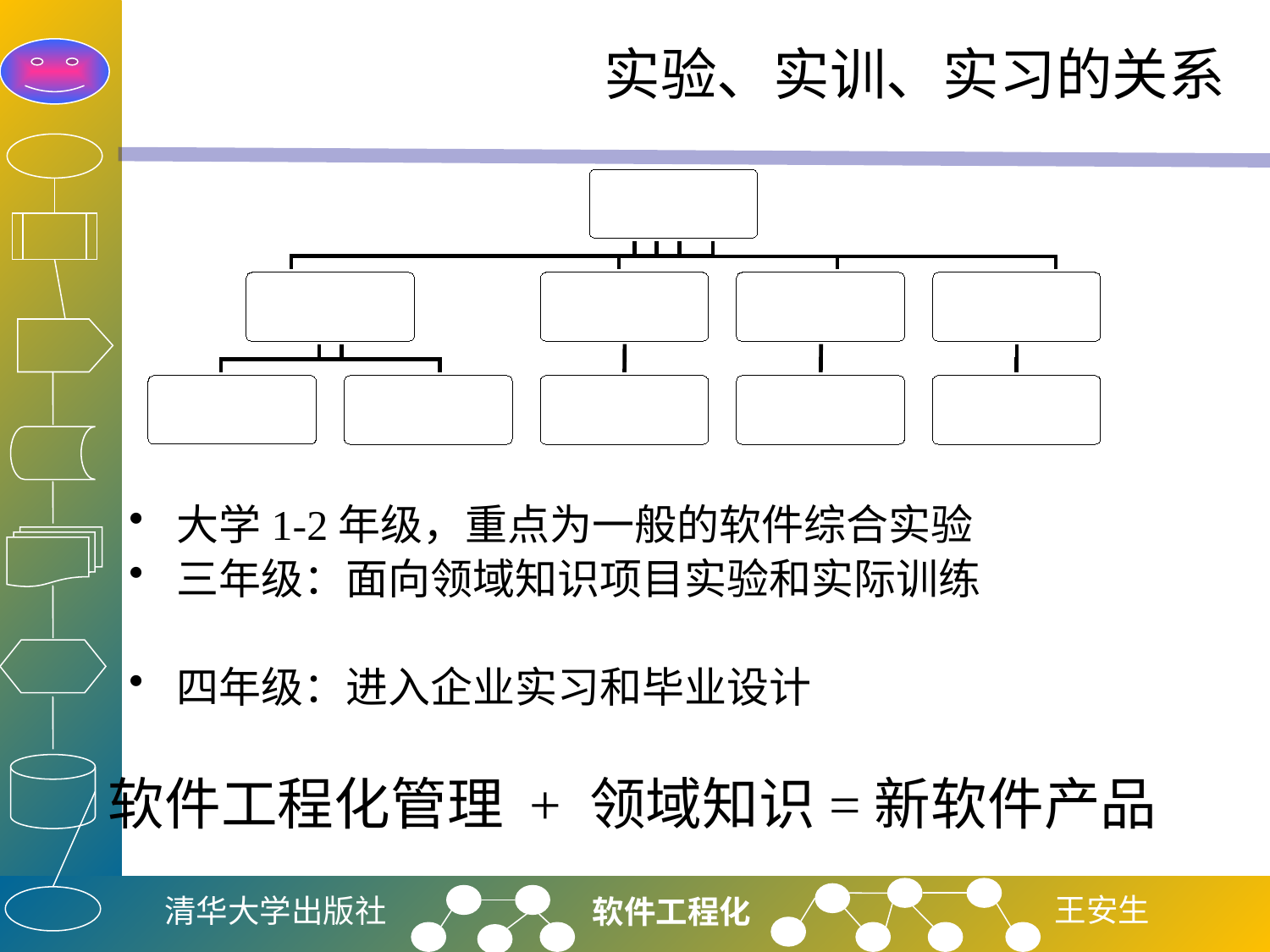

# 实验、实训、实习的关系
大学1-2年级，重点为一般的软件综合实验
三年级：面向领域知识项目实验和实际训练

四年级：进入企业实习和毕业设计
软件工程化管理 + 领域知识=新软件产品